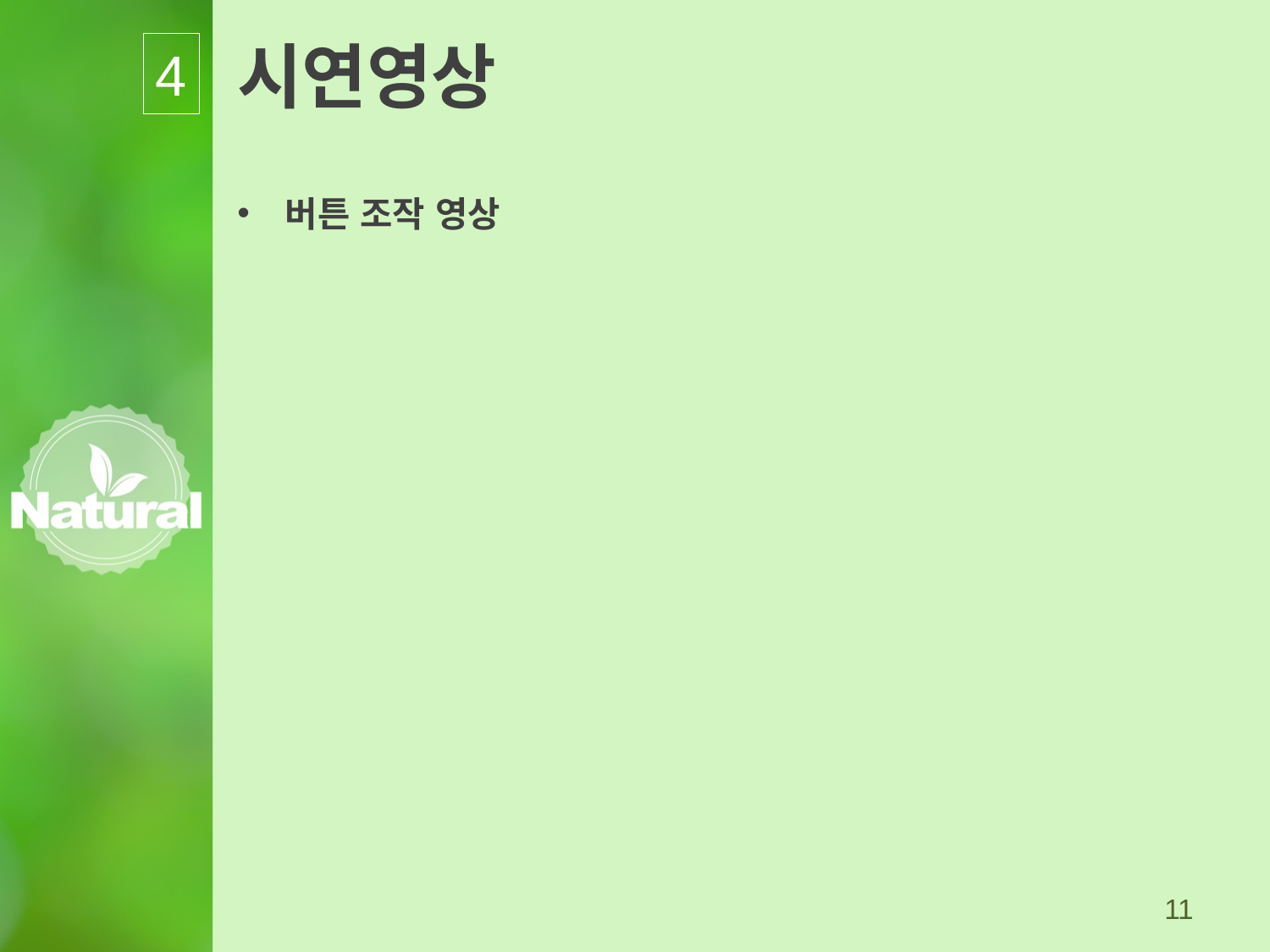

# 시연영상
4
버튼 조작 영상
11